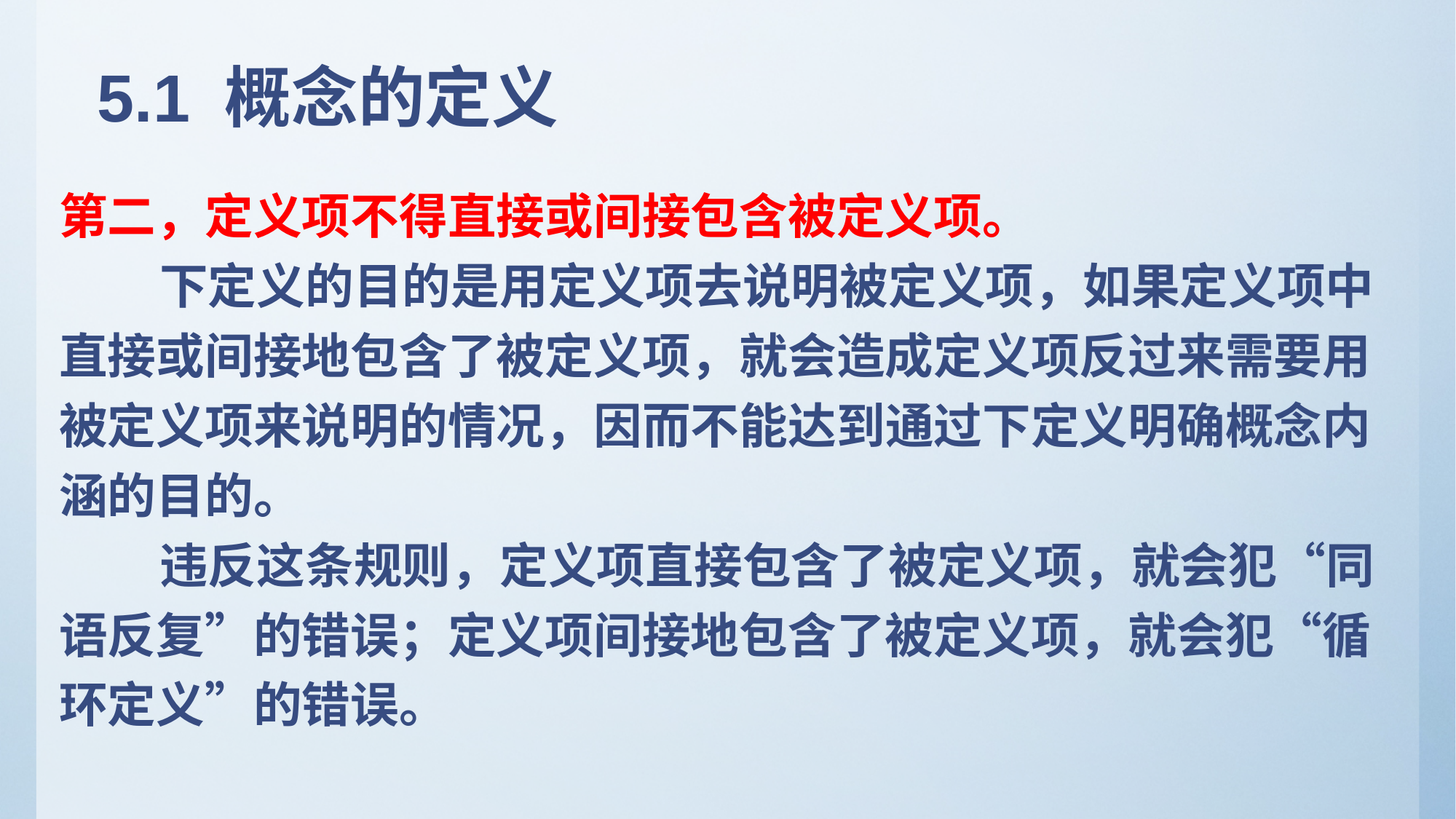

# 5.1 概念的定义
第二，定义项不得直接或间接包含被定义项。
        下定义的目的是用定义项去说明被定义项，如果定义项中直接或间接地包含了被定义项，就会造成定义项反过来需要用被定义项来说明的情况，因而不能达到通过下定义明确概念内涵的目的。
        违反这条规则，定义项直接包含了被定义项，就会犯“同语反复”的错误；定义项间接地包含了被定义项，就会犯“循环定义”的错误。